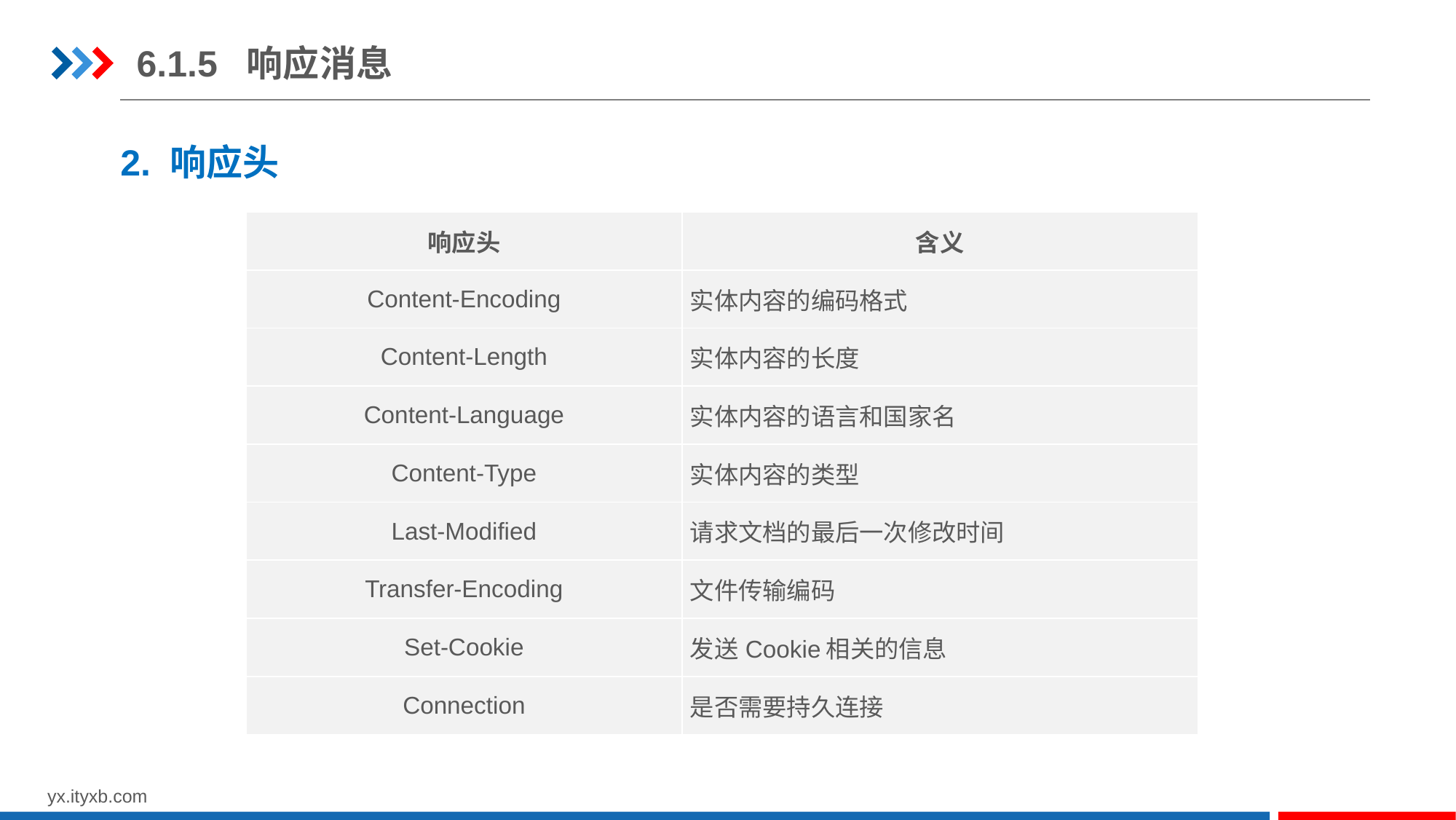

6.1.5  响应消息
2. 响应头
| 响应头 | 含义 |
| --- | --- |
| Content-Encoding | 实体内容的编码格式 |
| Content-Length | 实体内容的长度 |
| Content-Language | 实体内容的语言和国家名 |
| Content-Type | 实体内容的类型 |
| Last-Modified | 请求文档的最后一次修改时间 |
| Transfer-Encoding | 文件传输编码 |
| Set-Cookie | 发送Cookie相关的信息 |
| Connection | 是否需要持久连接 |